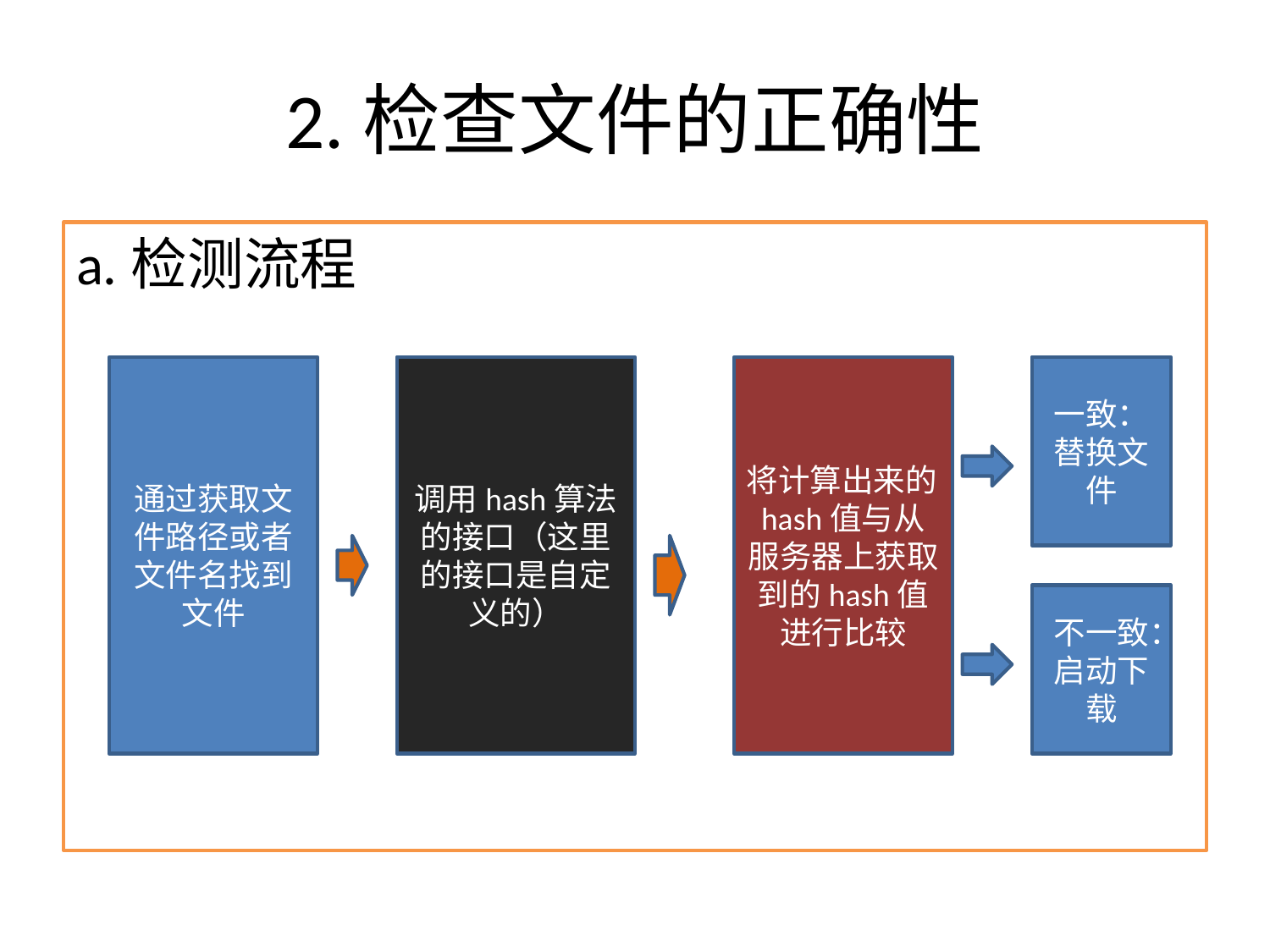

# 2.检查文件的正确性
a.检测流程

通过获取文件路径或者文件名找到文件
调用hash算法的接口（这里的接口是自定义的）
将计算出来的hash值与从服务器上获取到的hash值进行比较
一致：替换文件

不一致：启动下载